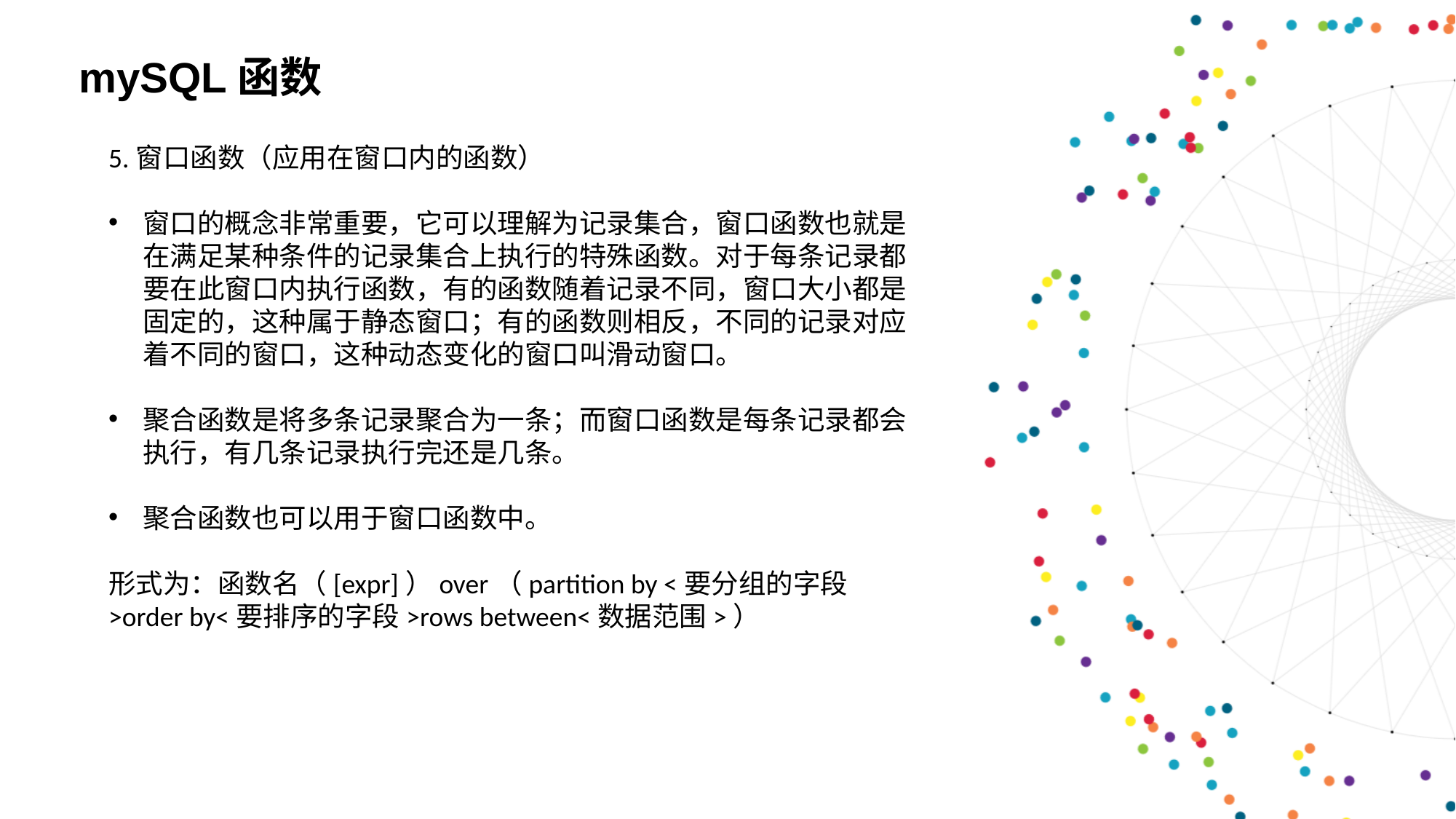

mySQL函数
5.窗口函数（应用在窗口内的函数）

窗口的概念非常重要，它可以理解为记录集合，窗口函数也就是在满足某种条件的记录集合上执行的特殊函数。对于每条记录都要在此窗口内执行函数，有的函数随着记录不同，窗口大小都是固定的，这种属于静态窗口；有的函数则相反，不同的记录对应着不同的窗口，这种动态变化的窗口叫滑动窗口。

聚合函数是将多条记录聚合为一条；而窗口函数是每条记录都会执行，有几条记录执行完还是几条。

聚合函数也可以用于窗口函数中。

形式为：函数名（[expr]）over（partition by <要分组的字段>order by<要排序的字段>rows between<数据范围>）